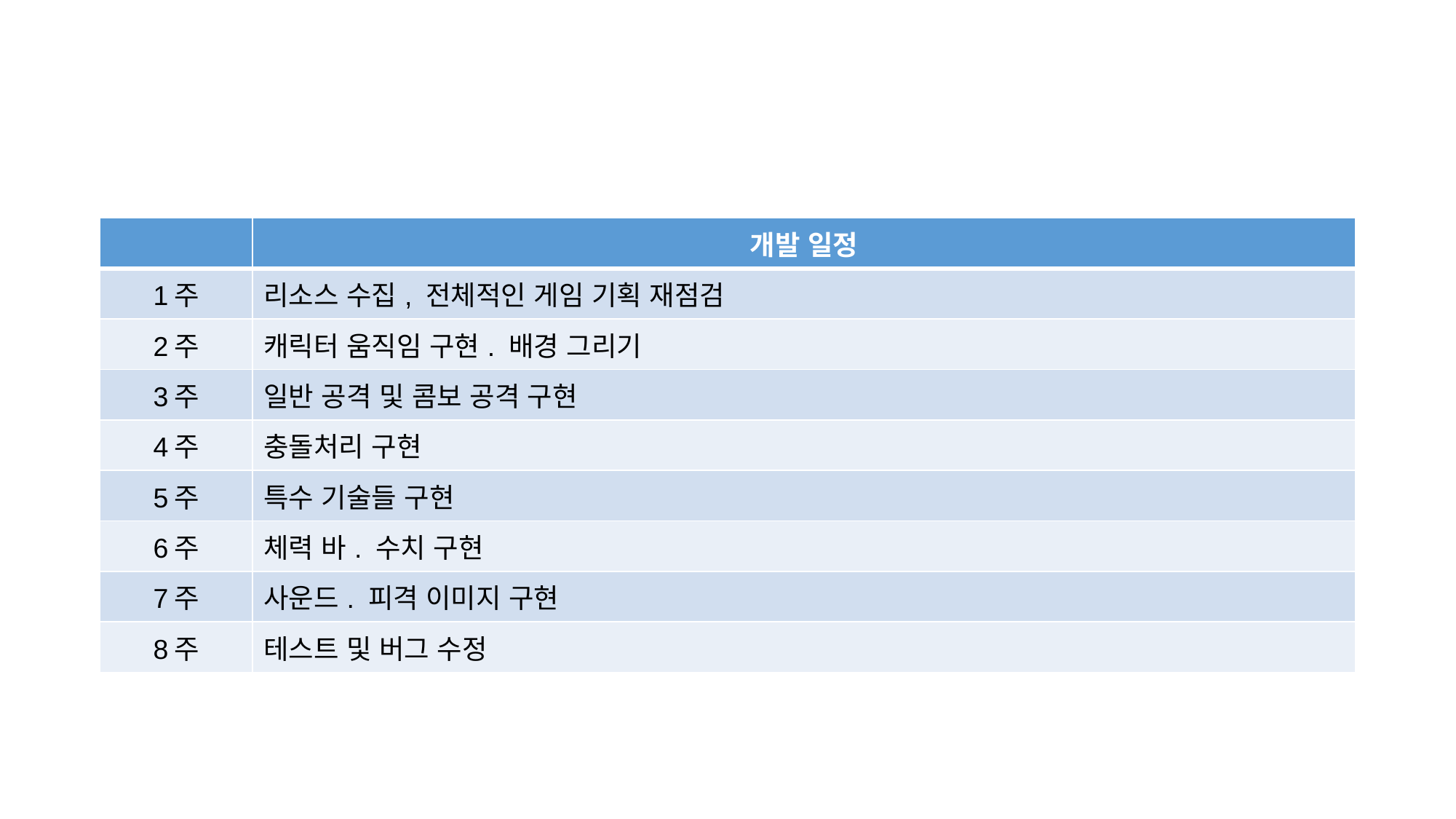

#
|  | 개발 일정 |
| --- | --- |
| 1주 | 리소스 수집, 전체적인 게임 기획 재점검 |
| 2주 | 캐릭터 움직임 구현. 배경 그리기 |
| 3주 | 일반 공격 및 콤보 공격 구현 |
| 4주 | 충돌처리 구현 |
| 5주 | 특수 기술들 구현 |
| 6주 | 체력 바. 수치 구현 |
| 7주 | 사운드. 피격 이미지 구현 |
| 8주 | 테스트 및 버그 수정 |